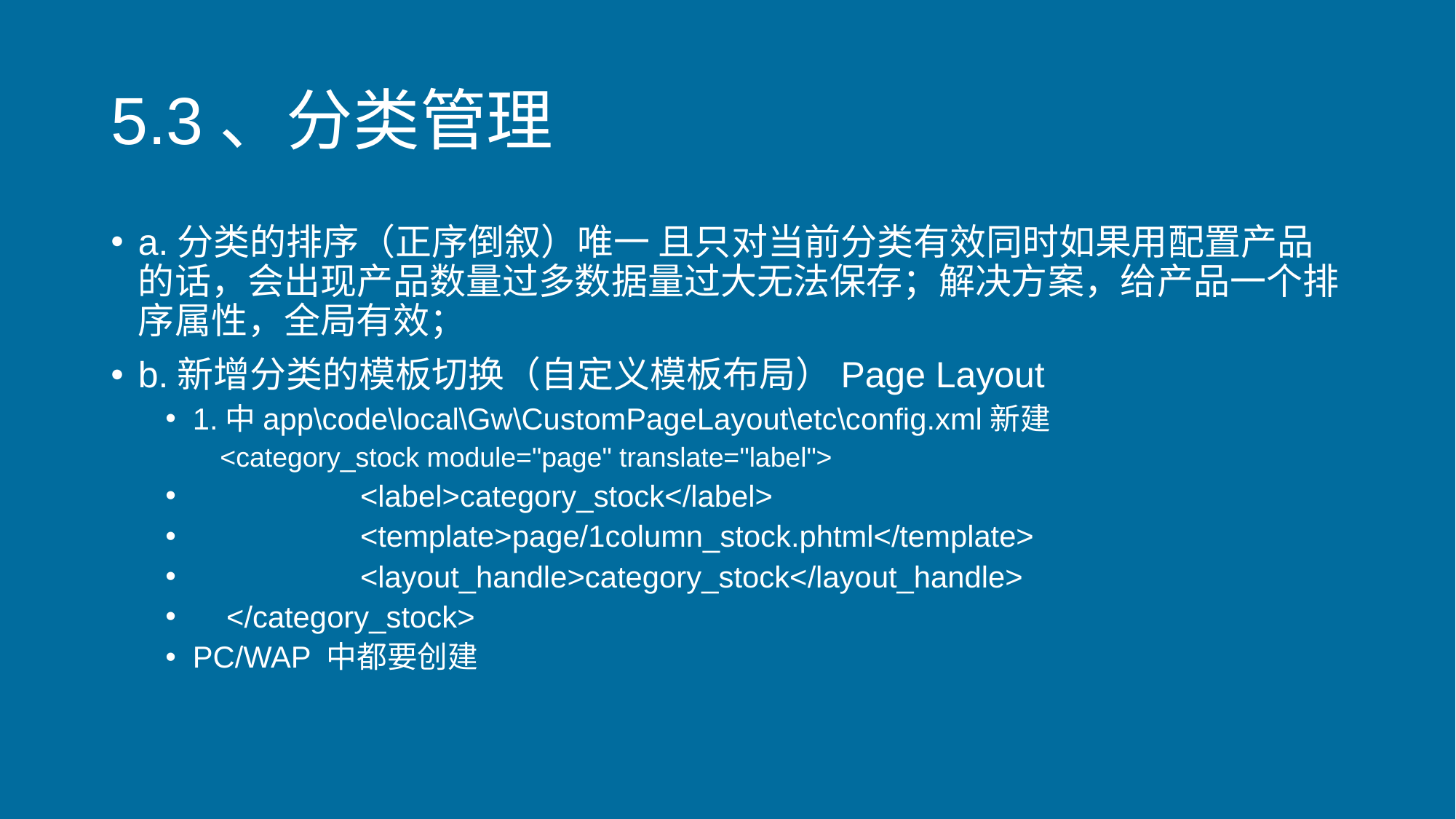

# 5.3、分类管理
a.分类的排序（正序倒叙）唯一 且只对当前分类有效同时如果用配置产品的话，会出现产品数量过多数据量过大无法保存；解决方案，给产品一个排序属性，全局有效；
b.新增分类的模板切换（自定义模板布局）Page Layout
1.中app\code\local\Gw\CustomPageLayout\etc\config.xml新建
<category_stock module="page" translate="label">
                    <label>category_stock</label>
                    <template>page/1column_stock.phtml</template>
                    <layout_handle>category_stock</layout_handle>
    </category_stock>
PC/WAP 中都要创建